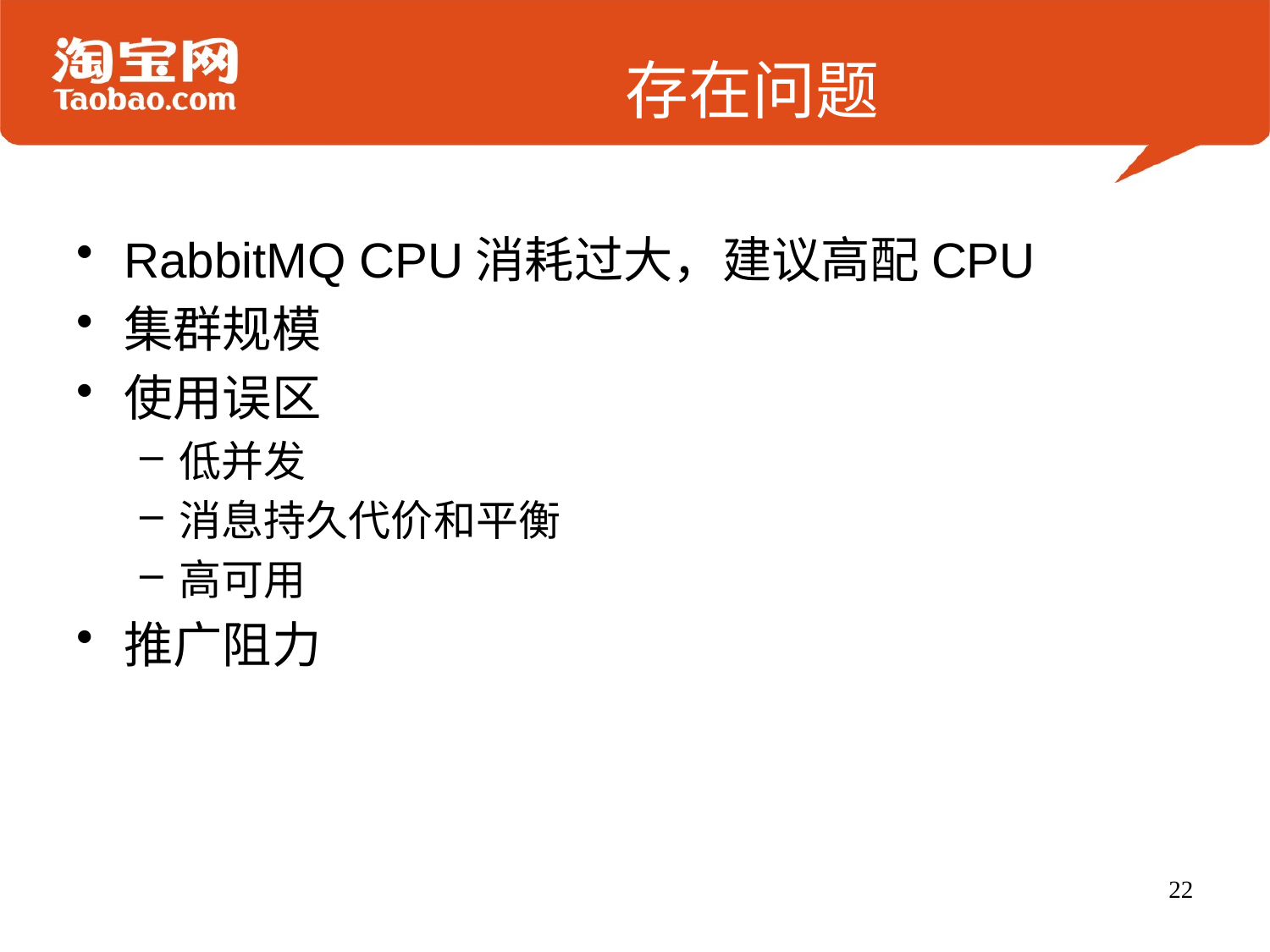

# 存在问题
RabbitMQ CPU消耗过大，建议高配CPU
集群规模
使用误区
低并发
消息持久代价和平衡
高可用
推广阻力

22